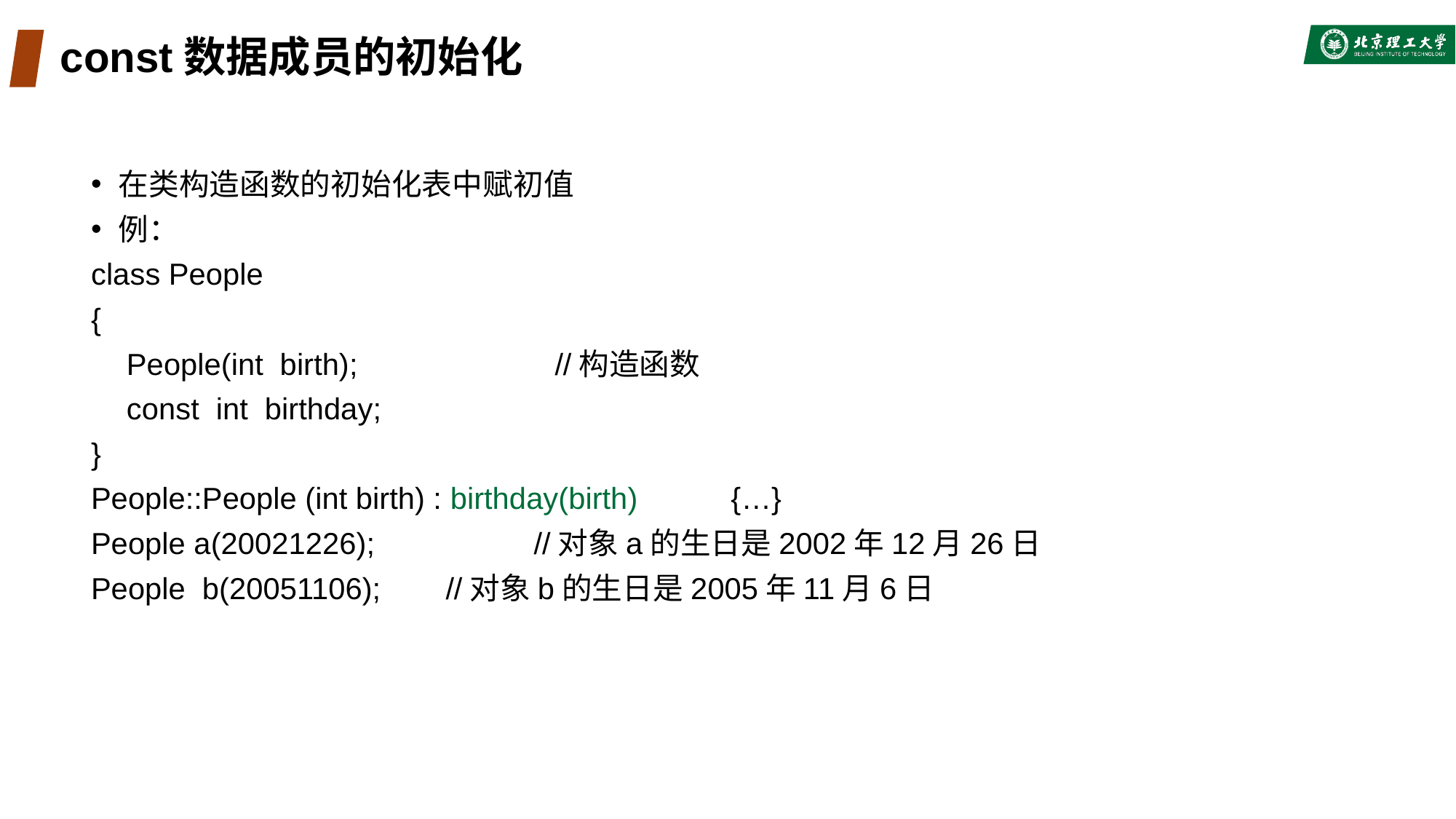

# const数据成员的初始化
在类构造函数的初始化表中赋初值
例：
class People
{
	 People(int  birth);		//构造函数
	 const  int  birthday;
}
People::People (int birth) : birthday(birth)	        {…}
People a(20021226);                   //对象a的生日是2002年12月26日
People  b(20051106);	//对象b的生日是2005年11月6日